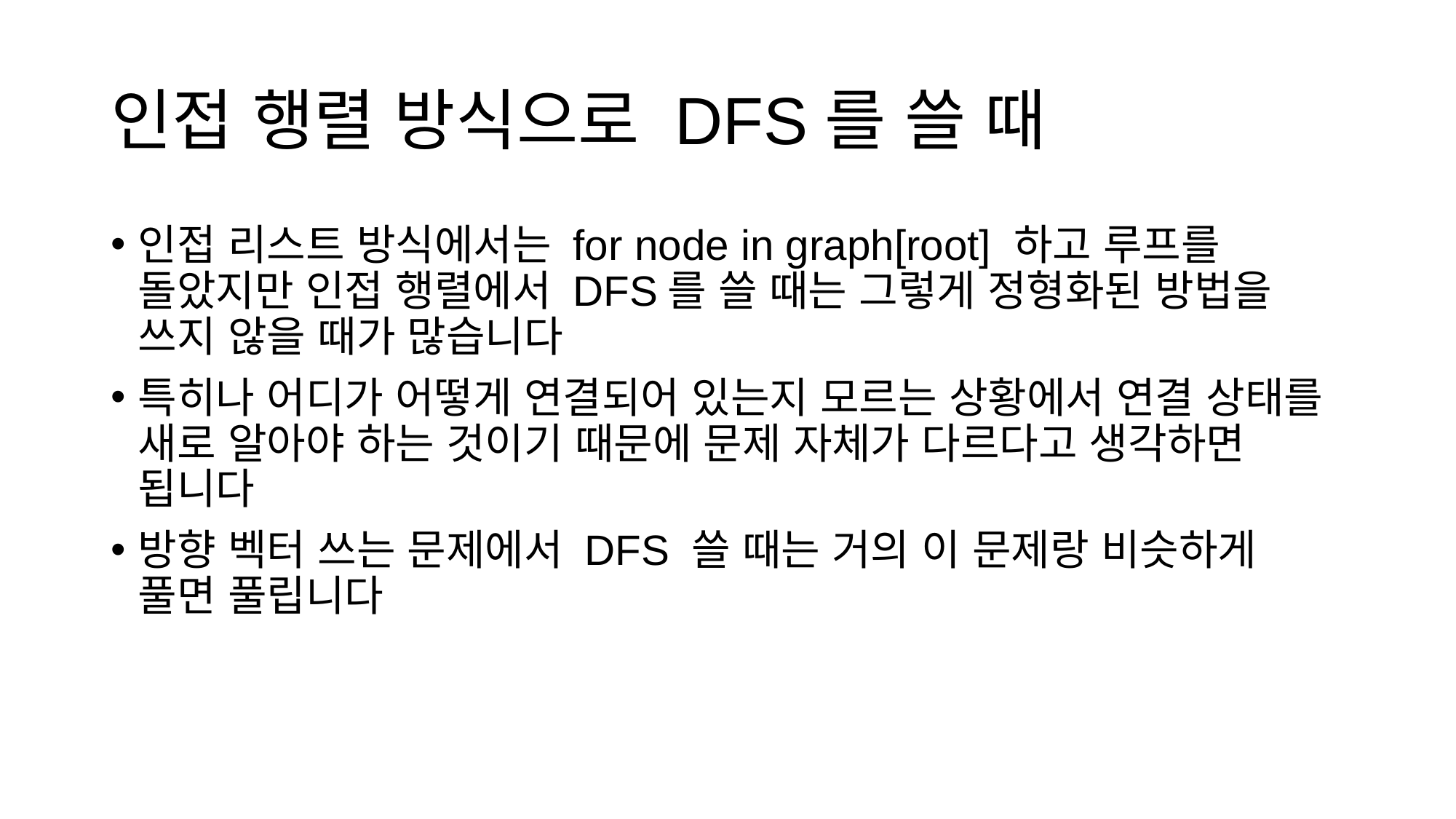

# 인접 행렬 방식으로 DFS를 쓸 때
인접 리스트 방식에서는 for node in graph[root] 하고 루프를 돌았지만 인접 행렬에서 DFS를 쓸 때는 그렇게 정형화된 방법을 쓰지 않을 때가 많습니다
특히나 어디가 어떻게 연결되어 있는지 모르는 상황에서 연결 상태를 새로 알아야 하는 것이기 때문에 문제 자체가 다르다고 생각하면 됩니다
방향 벡터 쓰는 문제에서 DFS 쓸 때는 거의 이 문제랑 비슷하게 풀면 풀립니다